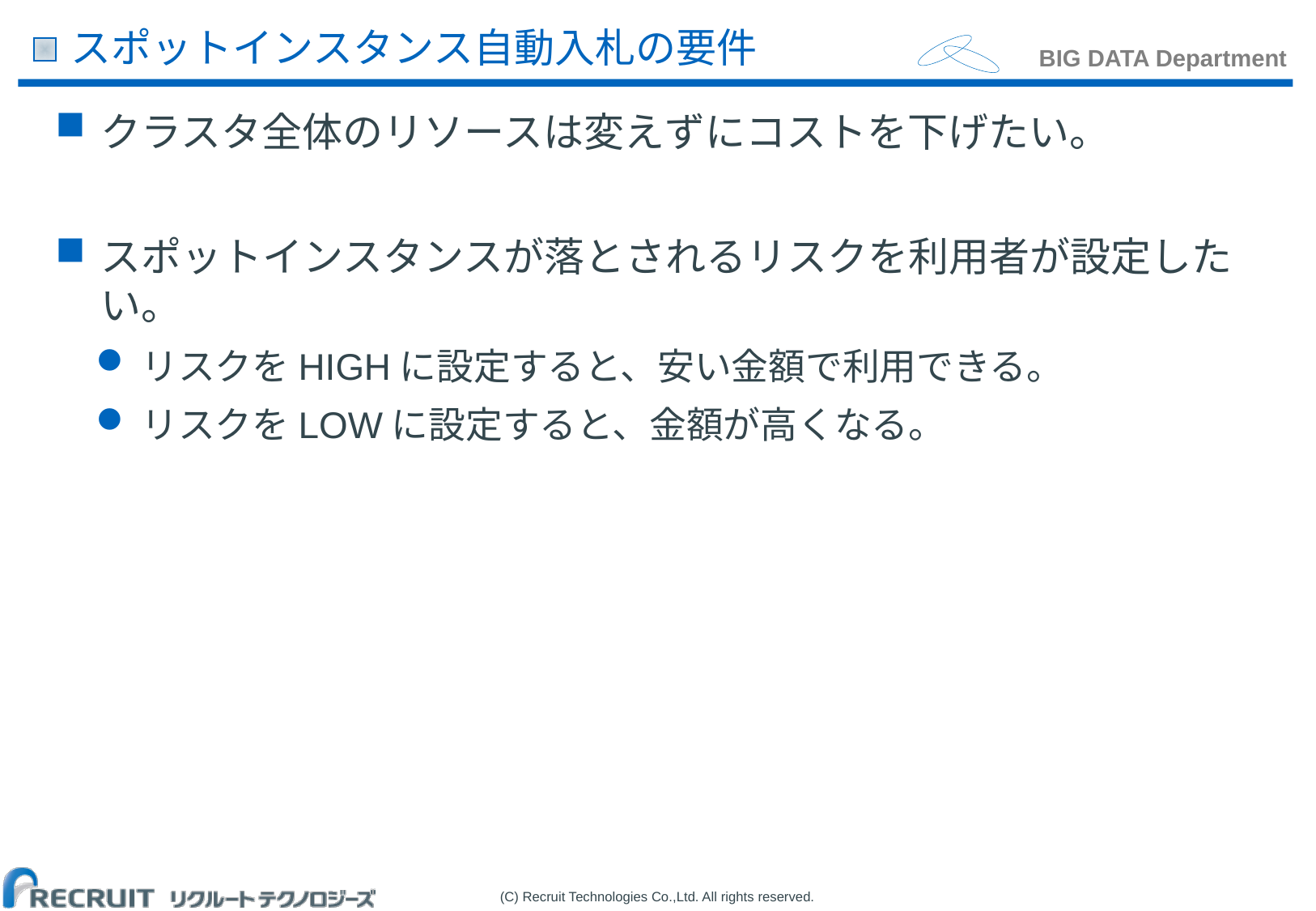

# スポットインスタンス自動入札の要件
クラスタ全体のリソースは変えずにコストを下げたい。

スポットインスタンスが落とされるリスクを利用者が設定したい。
リスクをHIGHに設定すると、安い金額で利用できる。
リスクをLOWに設定すると、金額が高くなる。